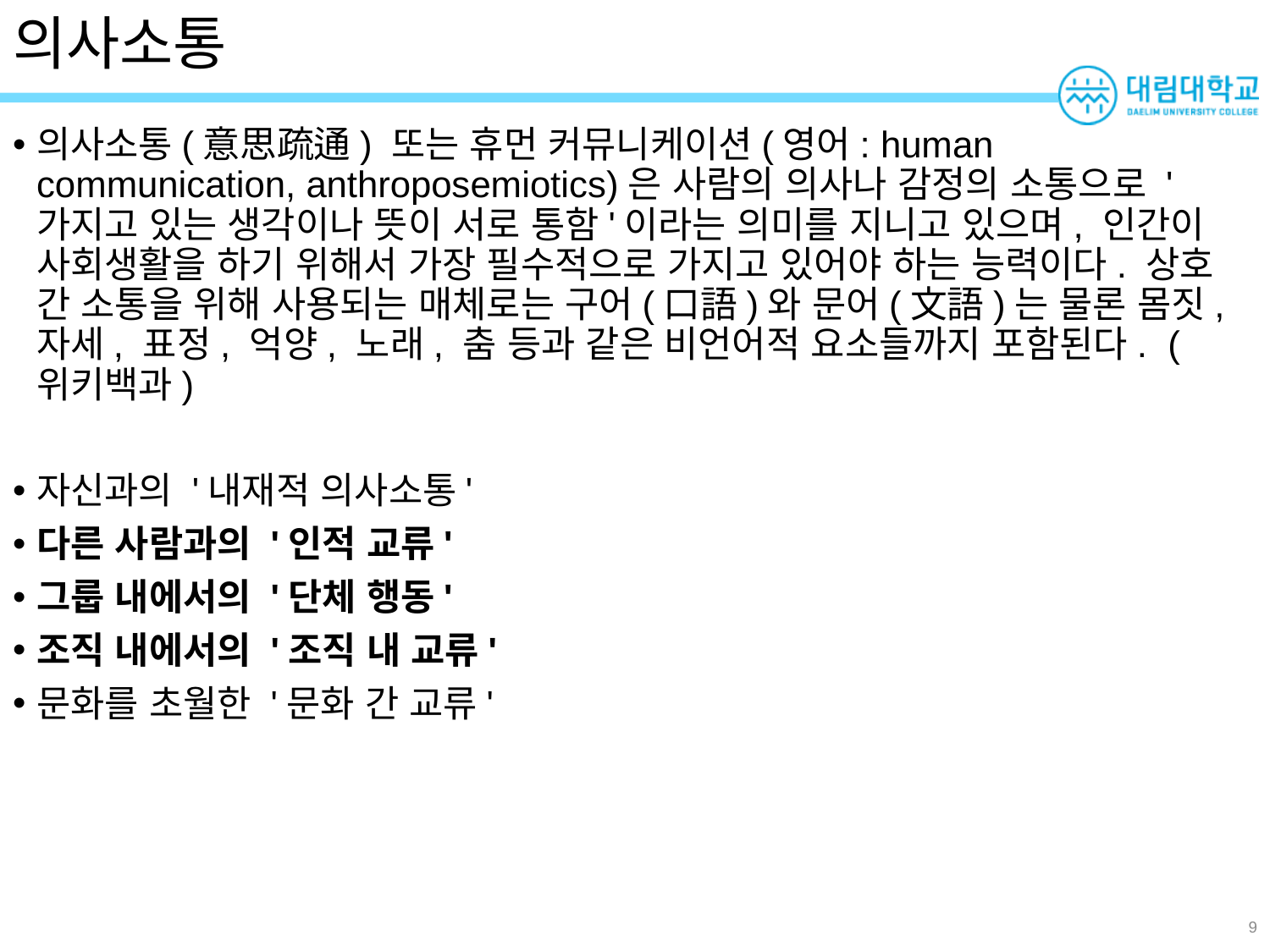

# 의사소통
의사소통(意思疏通) 또는 휴먼 커뮤니케이션(영어: human communication, anthroposemiotics)은 사람의 의사나 감정의 소통으로 '가지고 있는 생각이나 뜻이 서로 통함'이라는 의미를 지니고 있으며, 인간이 사회생활을 하기 위해서 가장 필수적으로 가지고 있어야 하는 능력이다. 상호 간 소통을 위해 사용되는 매체로는 구어(口語)와 문어(文語)는 물론 몸짓, 자세, 표정, 억양, 노래, 춤 등과 같은 비언어적 요소들까지 포함된다.  (위키백과)

자신과의 '내재적 의사소통'
다른 사람과의 '인적 교류'
그룹 내에서의 '단체 행동'
조직 내에서의 '조직 내 교류'
문화를 초월한 '문화 간 교류'
9